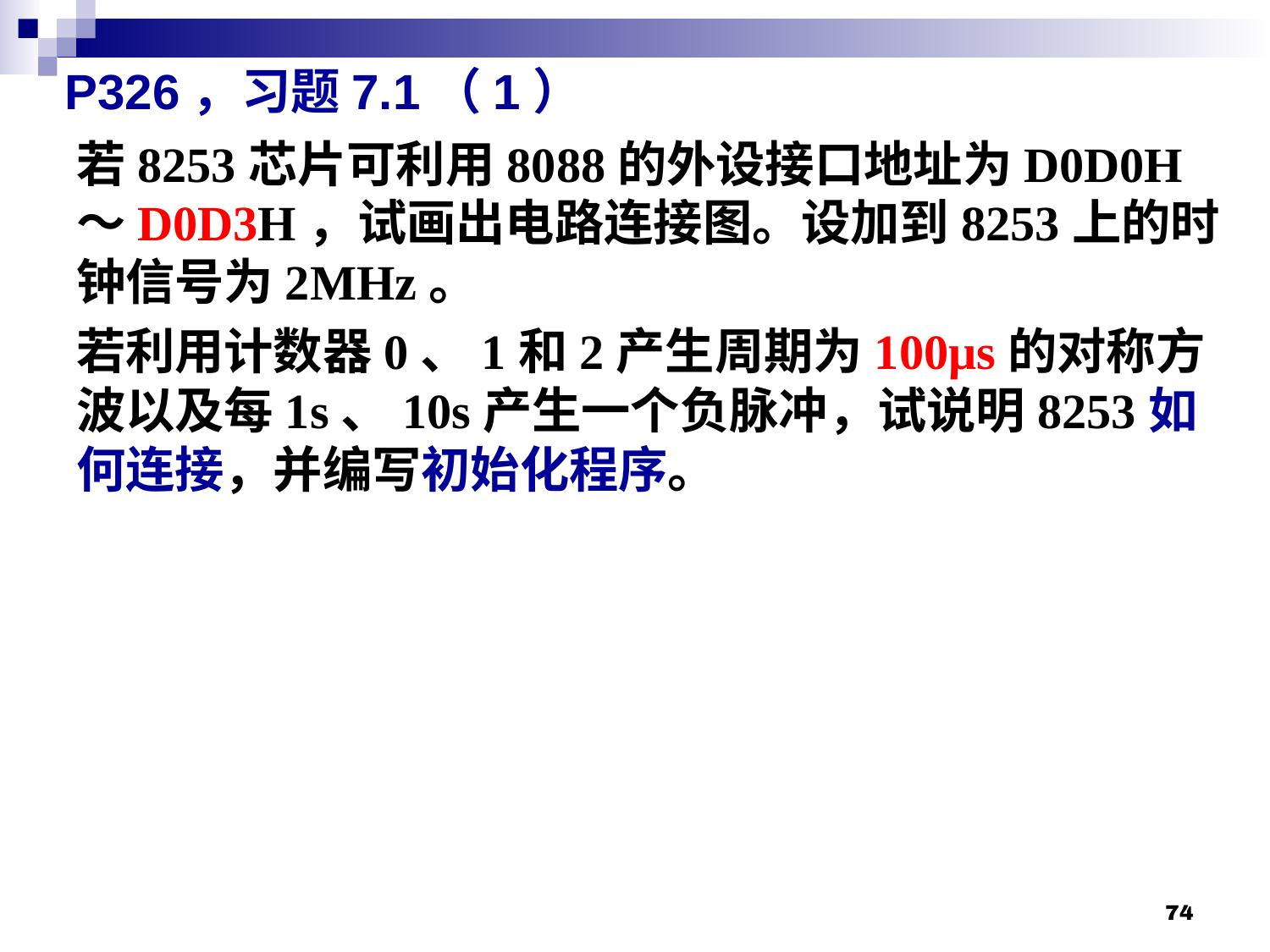

# P326，习题7.1（1）
若8253芯片可利用8088的外设接口地址为D0D0H～D0D3H，试画出电路连接图。设加到8253上的时钟信号为2MHz。
若利用计数器0、1和2产生周期为100μs的对称方波以及每1s、10s产生一个负脉冲，试说明8253如何连接，并编写初始化程序。
74